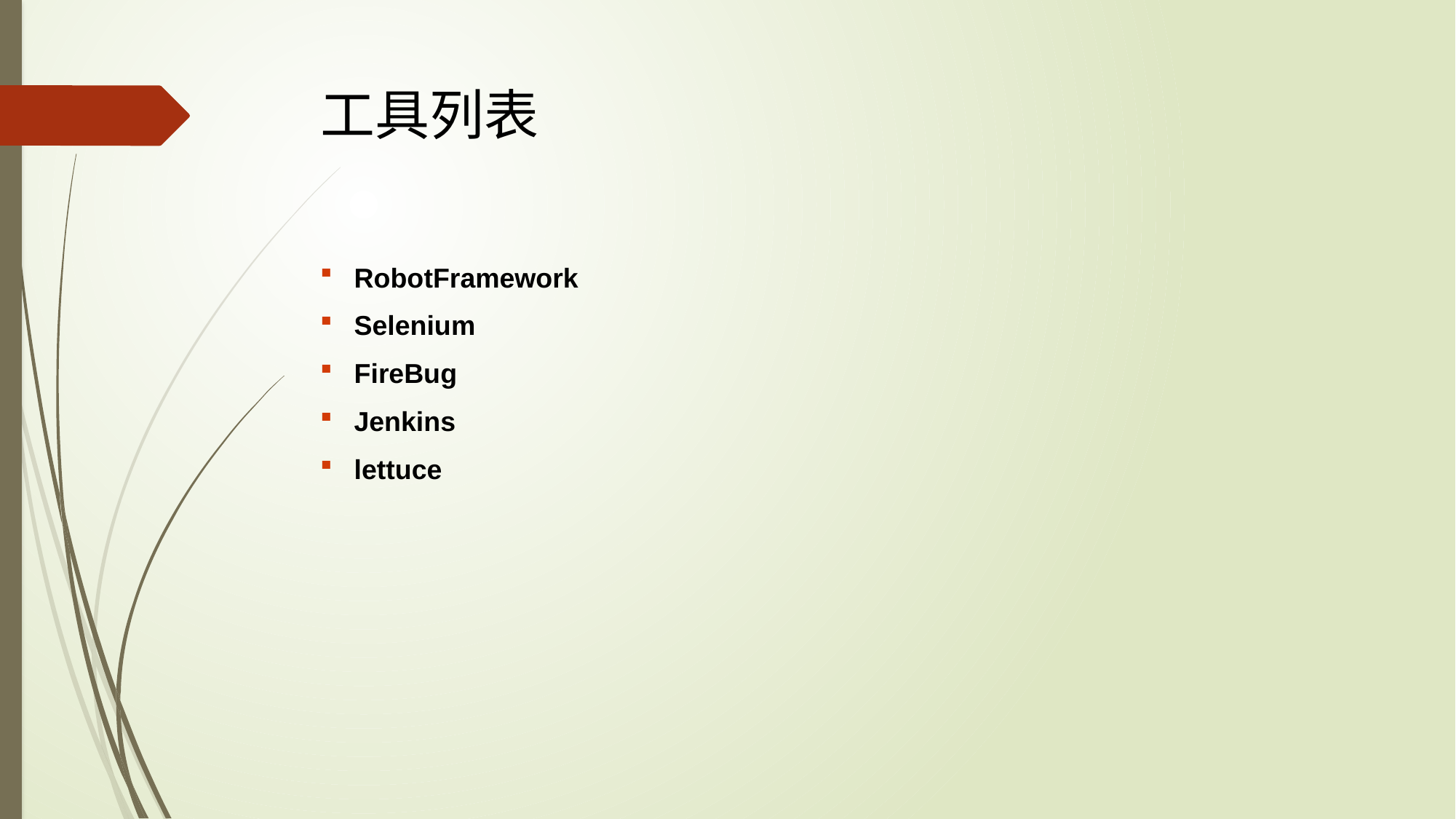

# 工具列表
RobotFramework
Selenium
FireBug
Jenkins
lettuce